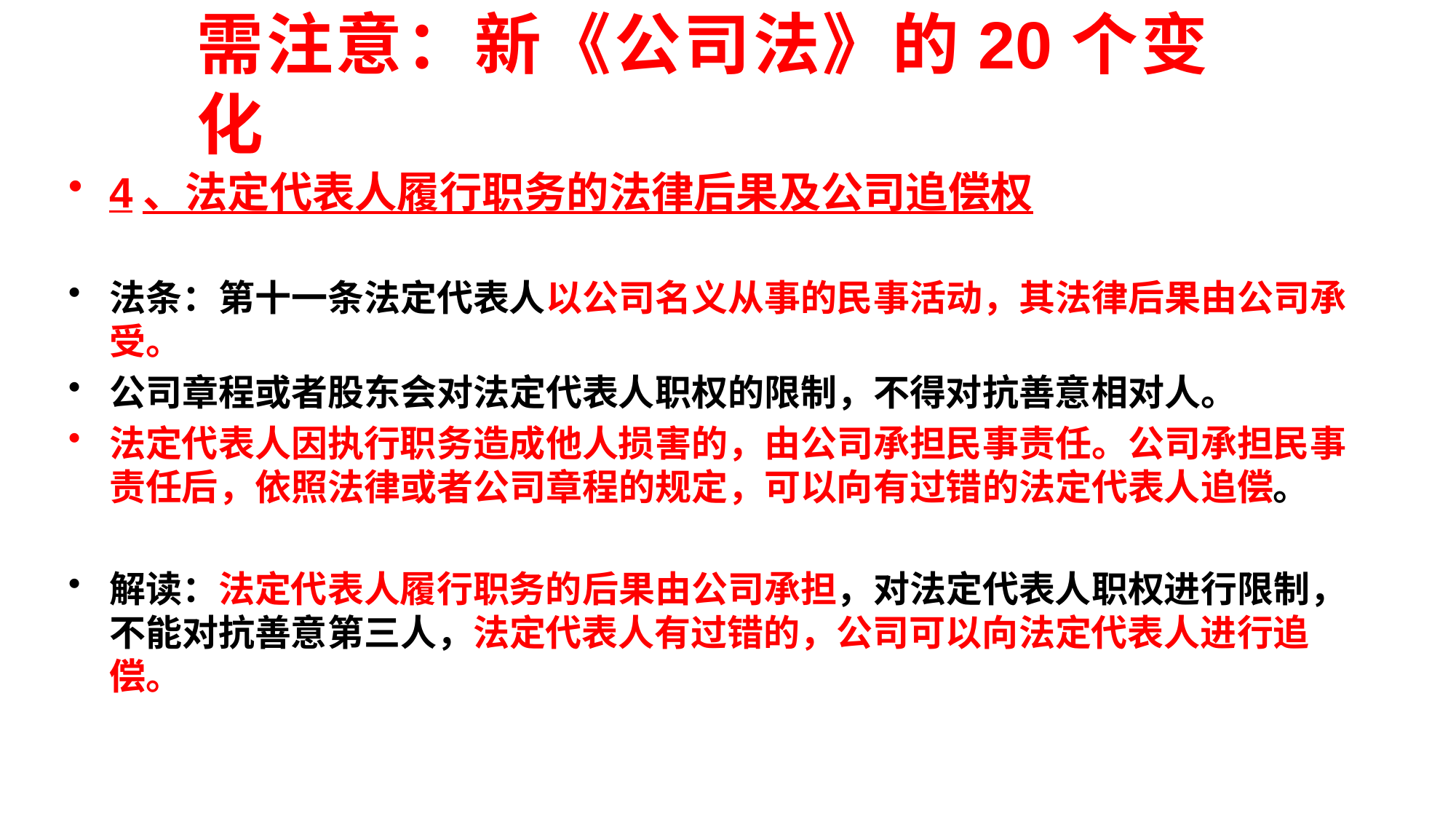

# 需注意：新《公司法》的20个变化
4、法定代表人履行职务的法律后果及公司追偿权

法条：第十一条法定代表人以公司名义从事的民事活动，其法律后果由公司承受。
公司章程或者股东会对法定代表人职权的限制，不得对抗善意相对人。
法定代表人因执行职务造成他人损害的，由公司承担民事责任。公司承担民事责任后，依照法律或者公司章程的规定，可以向有过错的法定代表人追偿。

解读：法定代表人履行职务的后果由公司承担，对法定代表人职权进行限制，不能对抗善意第三人，法定代表人有过错的，公司可以向法定代表人进行追偿。